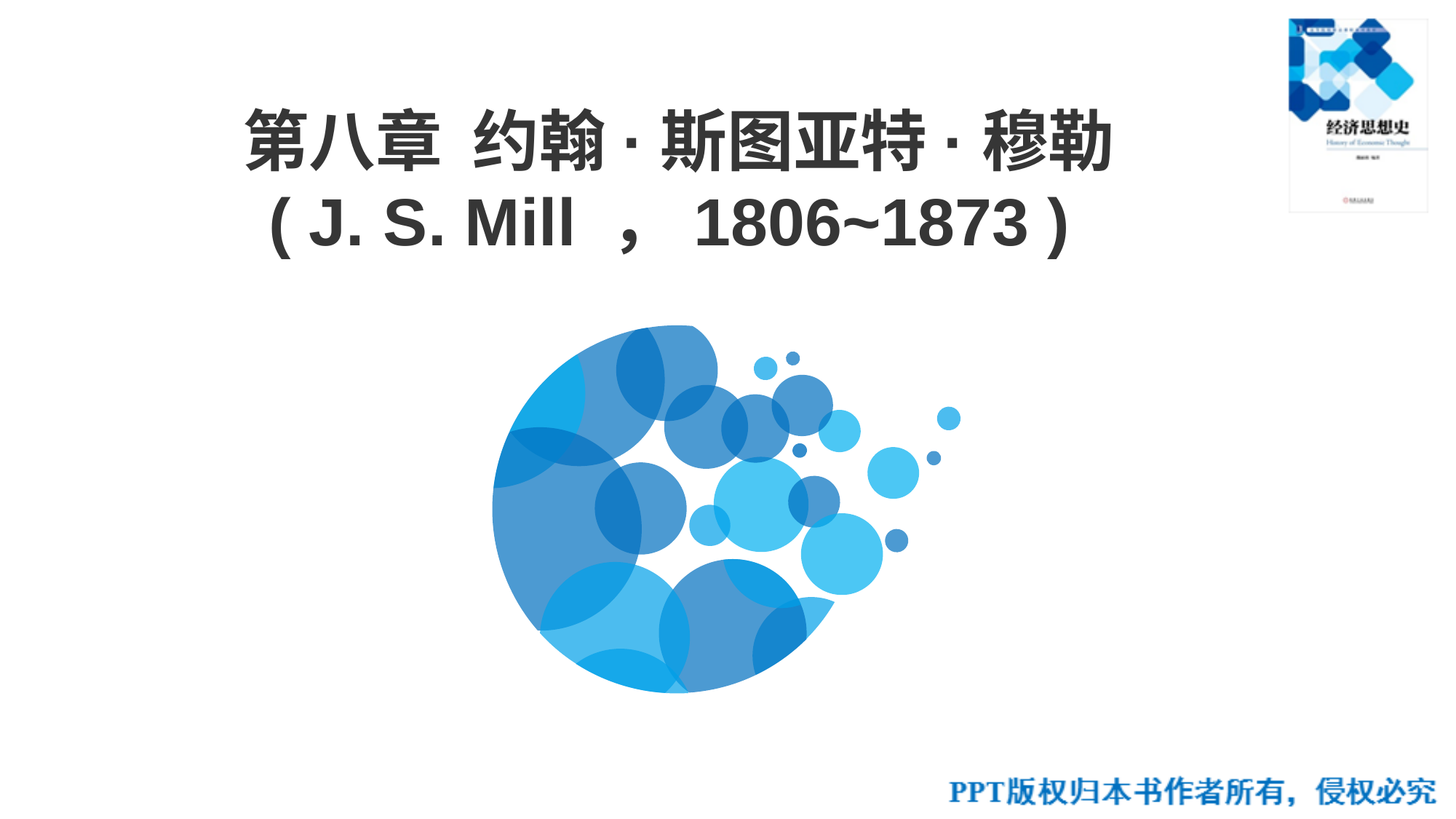

# 第八章  约翰·斯图亚特·穆勒 ( J. S. Mill ，1806~1873 )